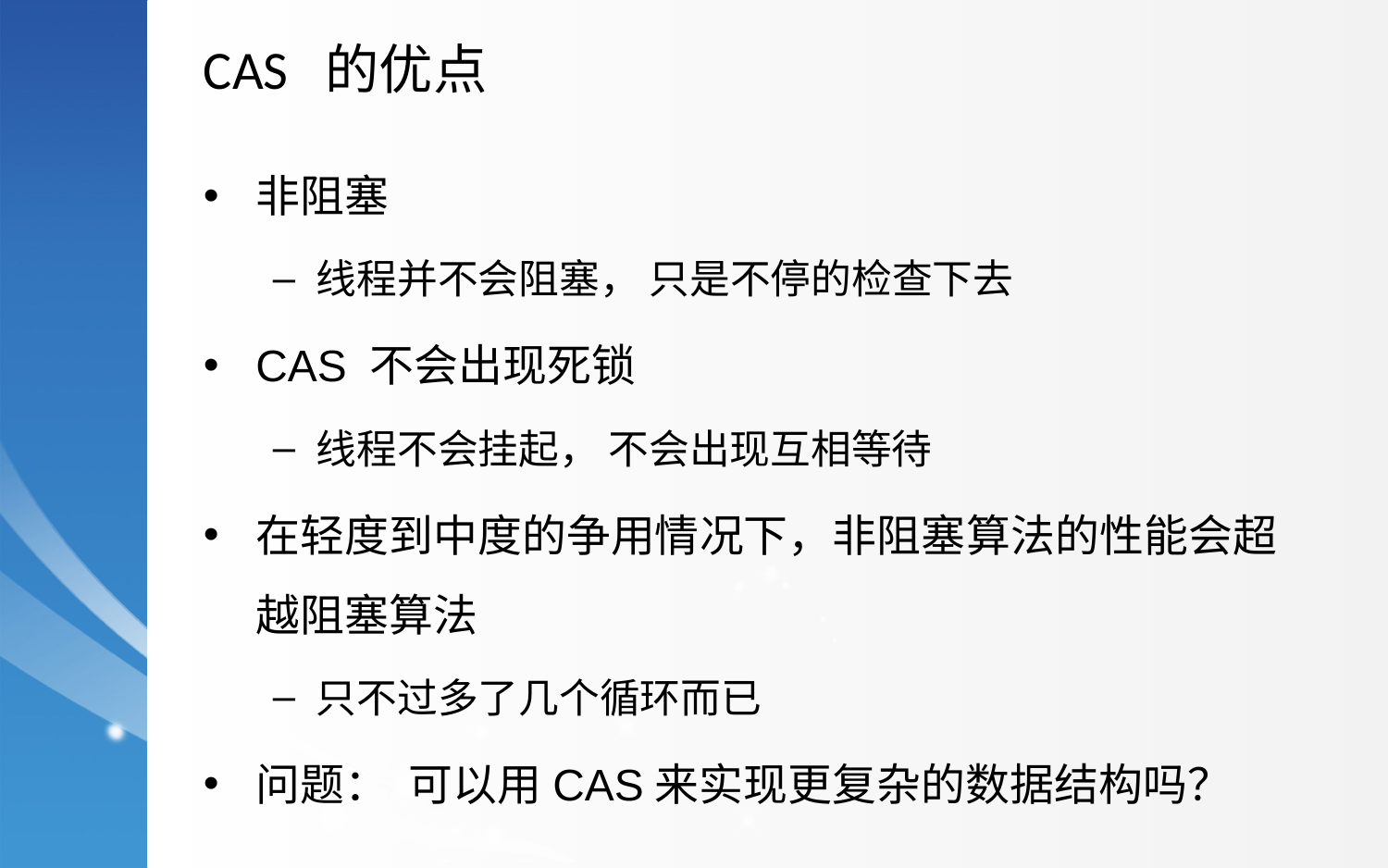

CAS  的优点
非阻塞
线程并不会阻塞， 只是不停的检查下去
CAS 不会出现死锁
线程不会挂起， 不会出现互相等待
在轻度到中度的争用情况下，非阻塞算法的性能会超越阻塞算法
只不过多了几个循环而已
问题：  可以用CAS来实现更复杂的数据结构吗？